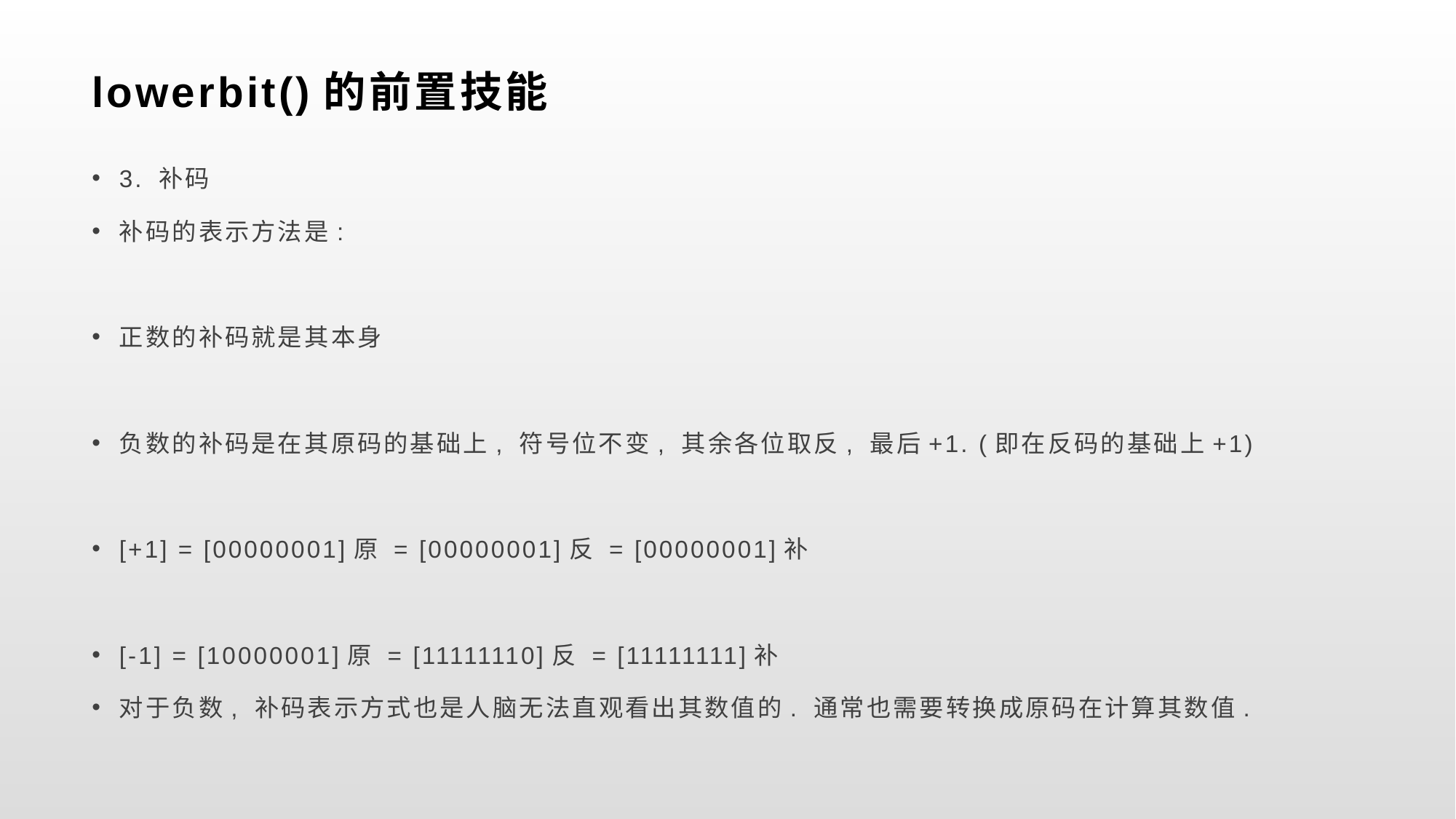

# lowerbit()的前置技能
3. 补码
补码的表示方法是:

正数的补码就是其本身

负数的补码是在其原码的基础上, 符号位不变, 其余各位取反, 最后+1. (即在反码的基础上+1)

[+1] = [00000001]原 = [00000001]反 = [00000001]补

[-1] = [10000001]原 = [11111110]反 = [11111111]补
对于负数, 补码表示方式也是人脑无法直观看出其数值的. 通常也需要转换成原码在计算其数值.